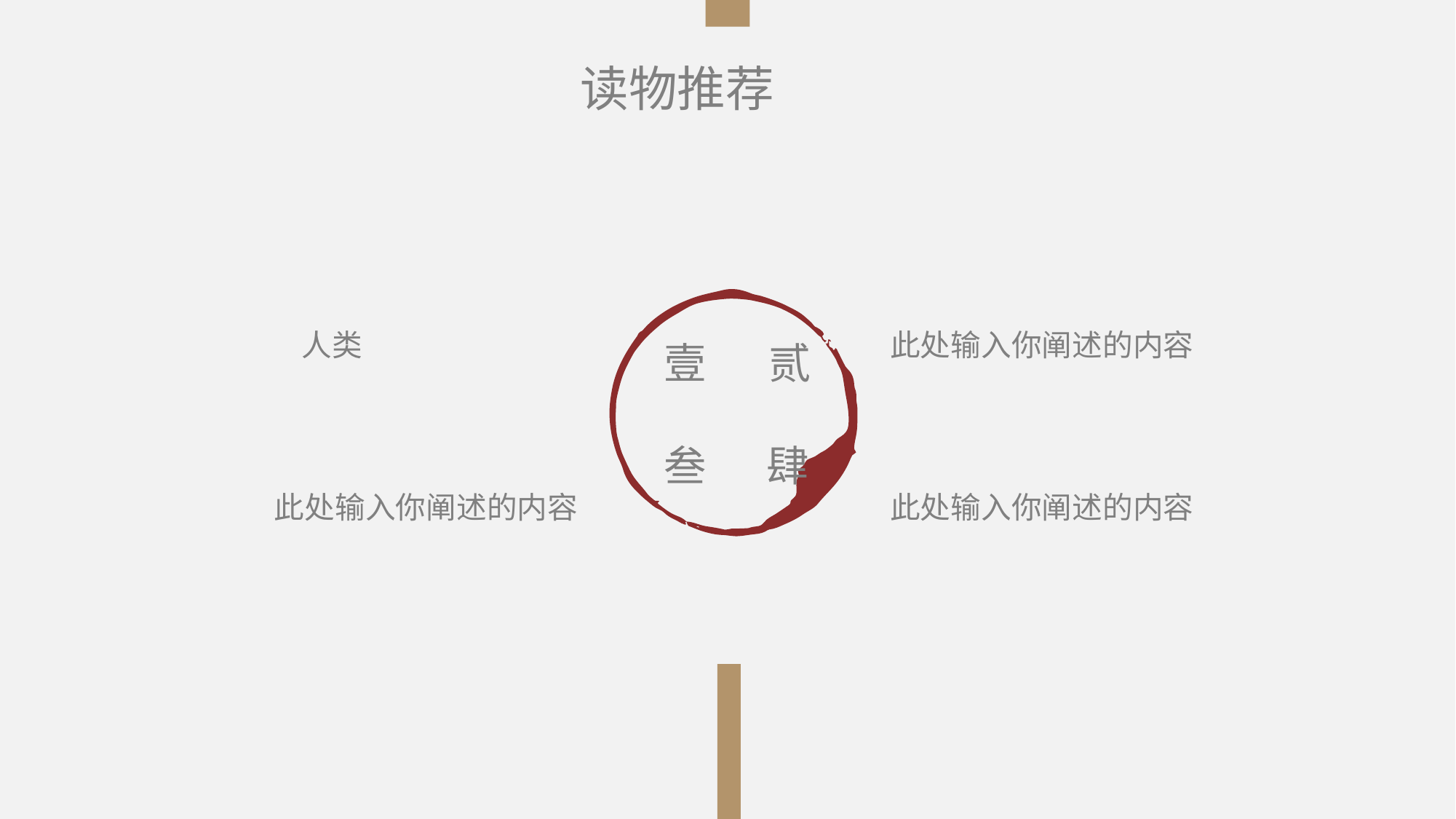

读物推荐

此处输入你阐述的内容
人类
壹
贰
叁
肆
此处输入你阐述的内容
此处输入你阐述的内容